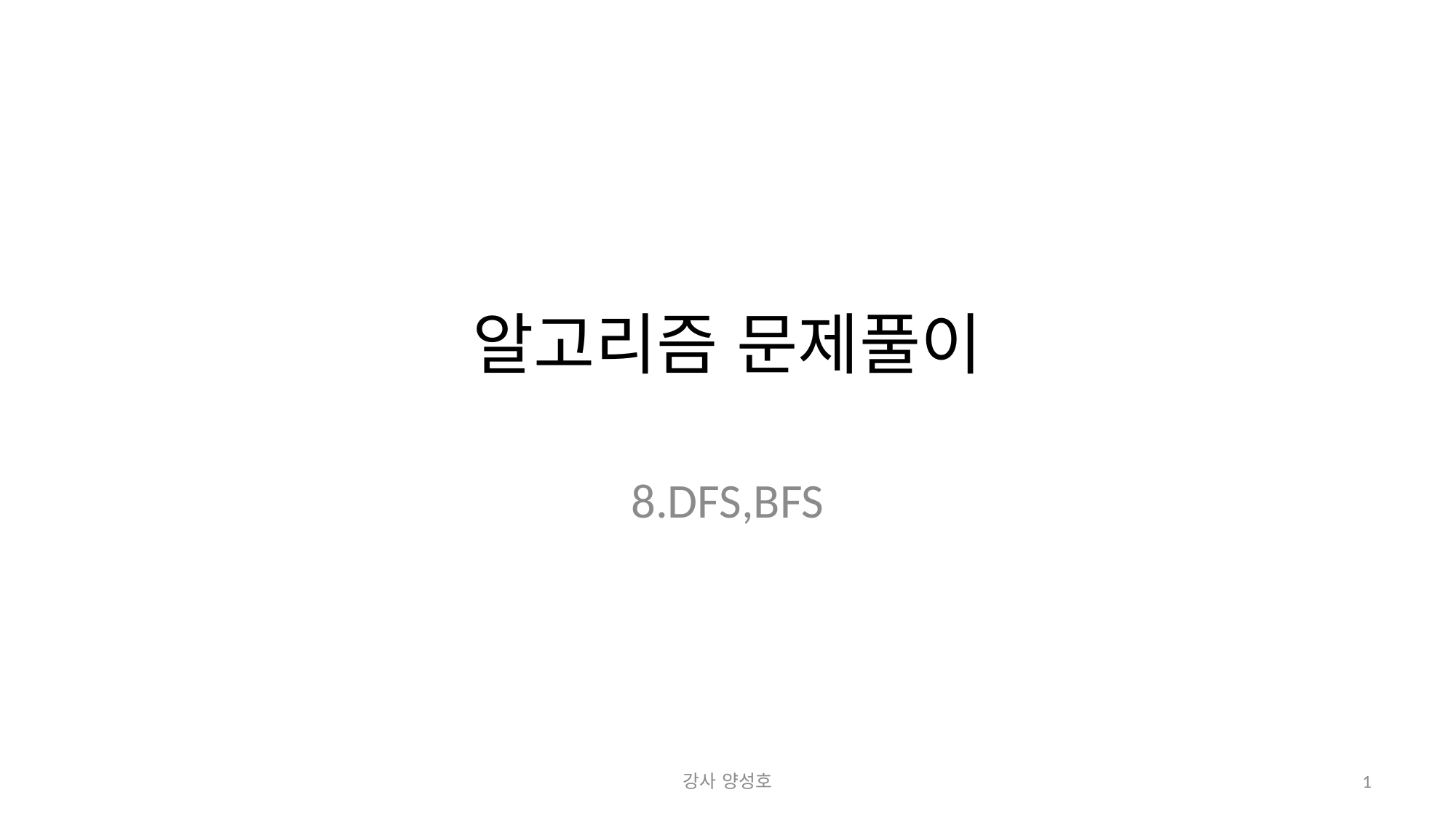

# 알고리즘 문제풀이
8.DFS,BFS
강사 양성호
1